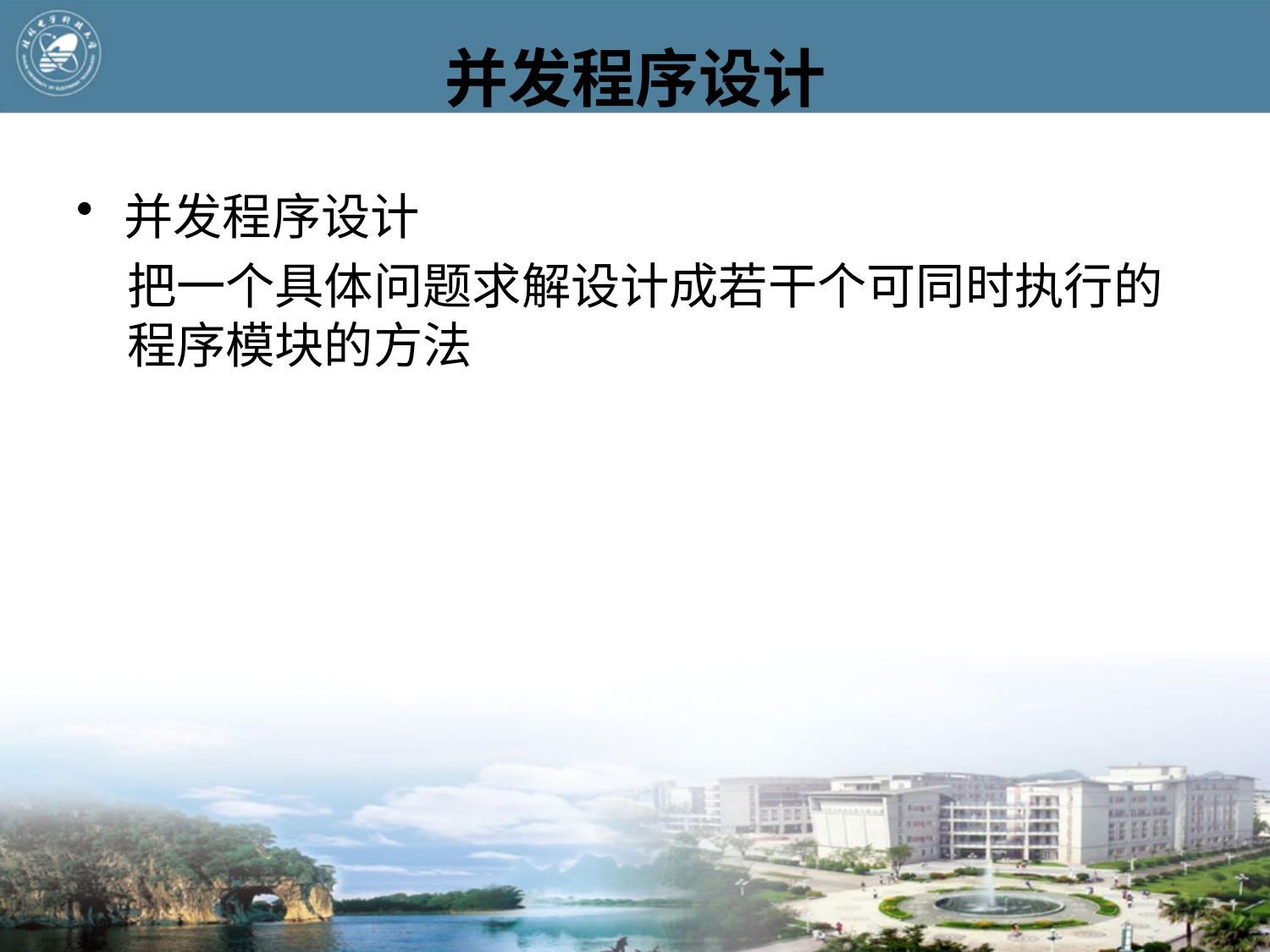

# 并发程序设计
并发程序设计
把一个具体问题求解设计成若干个可同时执行的程序模块的方法